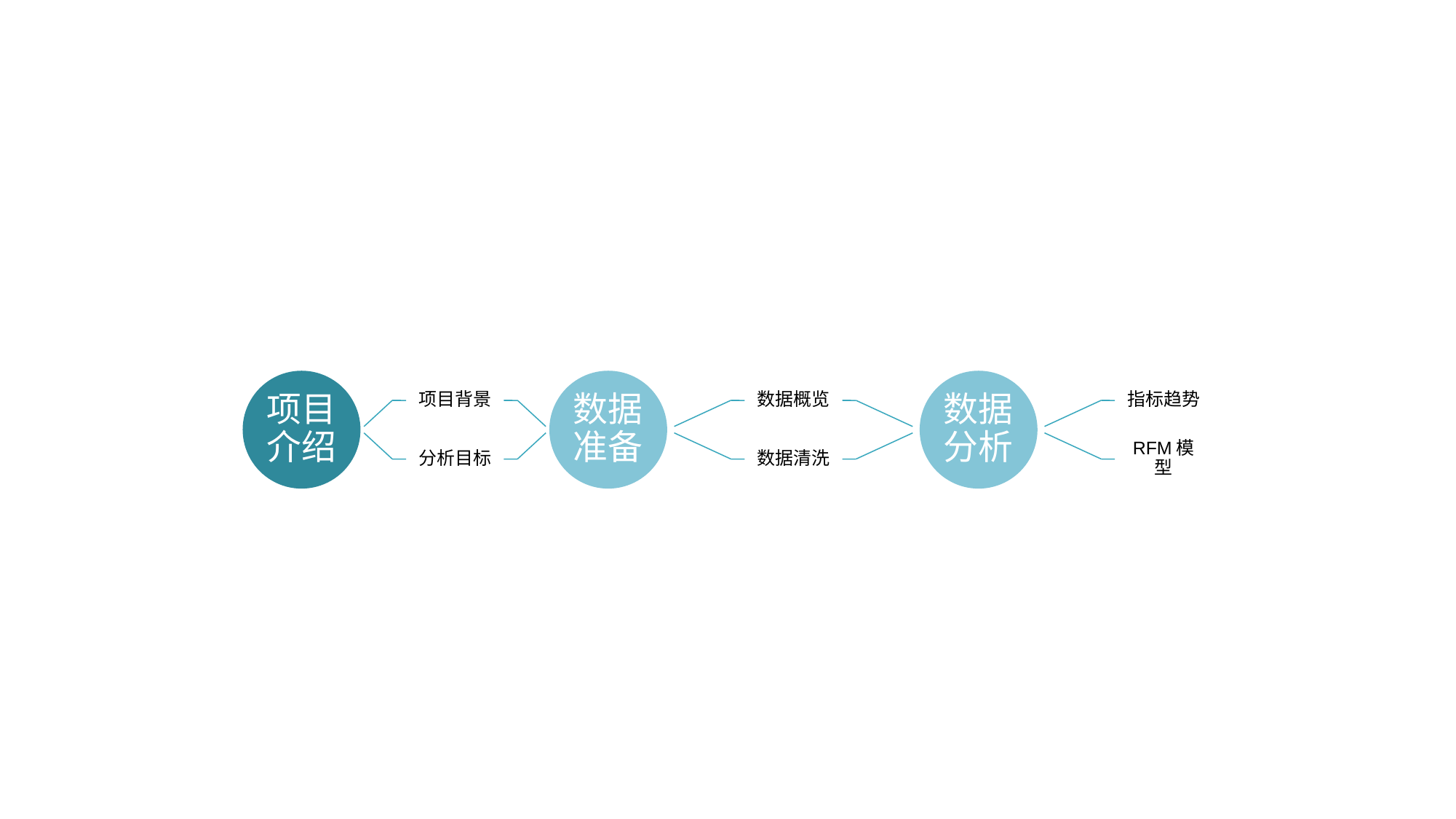

项目介绍
项目背景
分析目标
数据准备
数据概览
数据清洗
数据分析
指标趋势
RFM模型